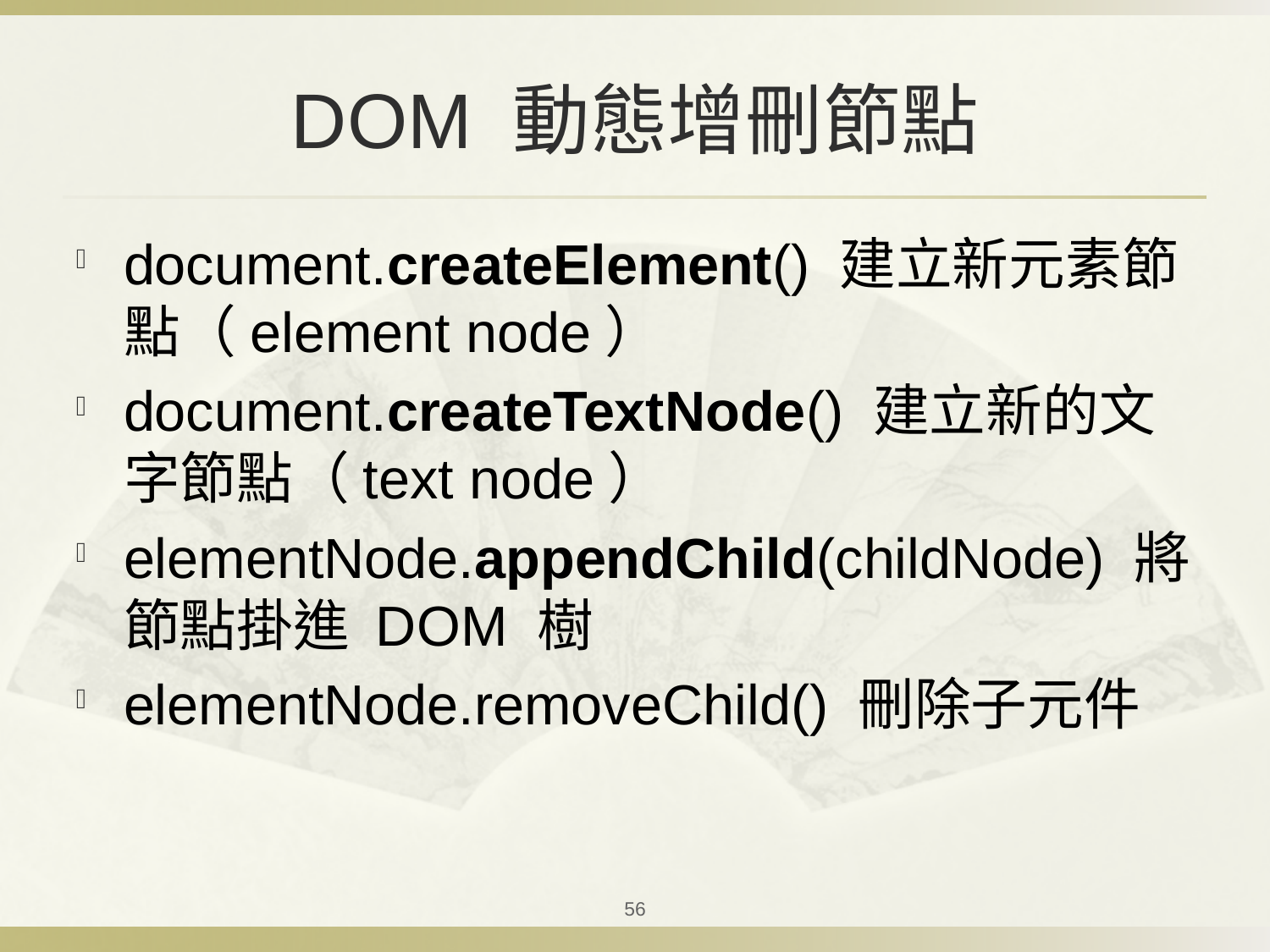

# DOM 動態增刪節點
document.createElement() 建立新元素節點（element node）
document.createTextNode() 建立新的文字節點（text node）
elementNode.appendChild(childNode) 將節點掛進 DOM 樹
elementNode.removeChild() 刪除子元件
56